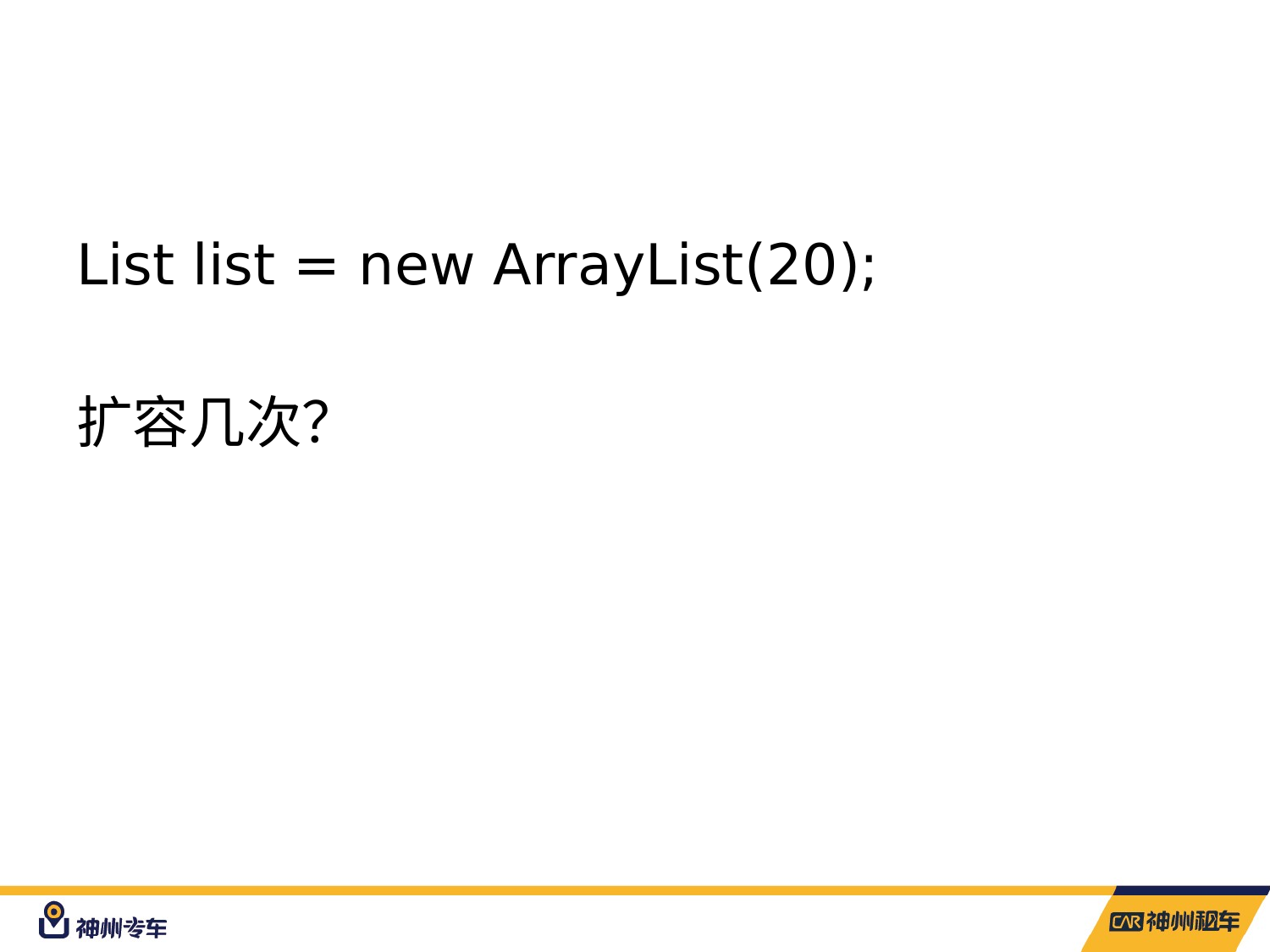

#
List list = new ArrayList(20);

扩容几次？